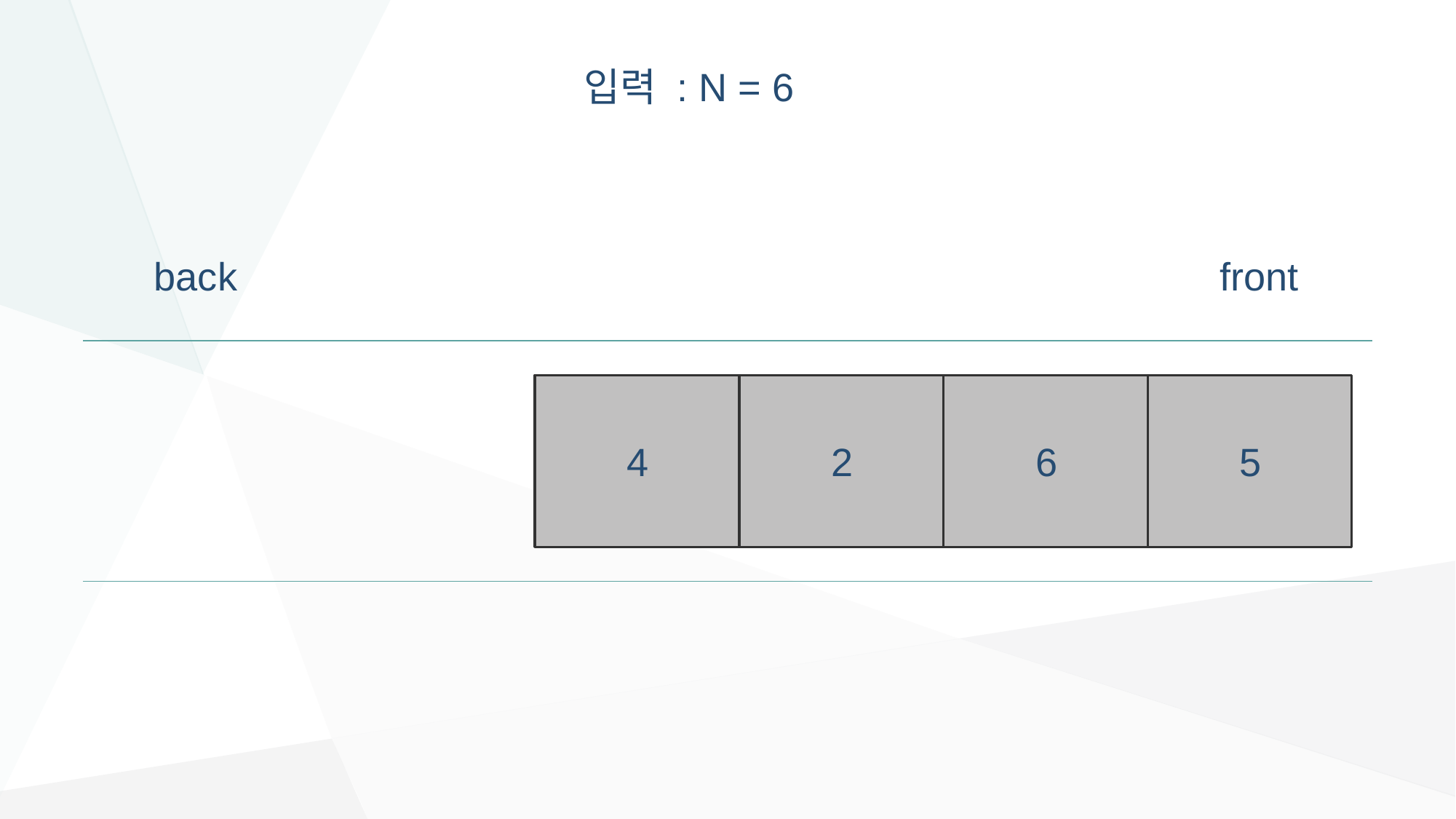

입력 : N = 6
back
front

 4
 2
 6
 5